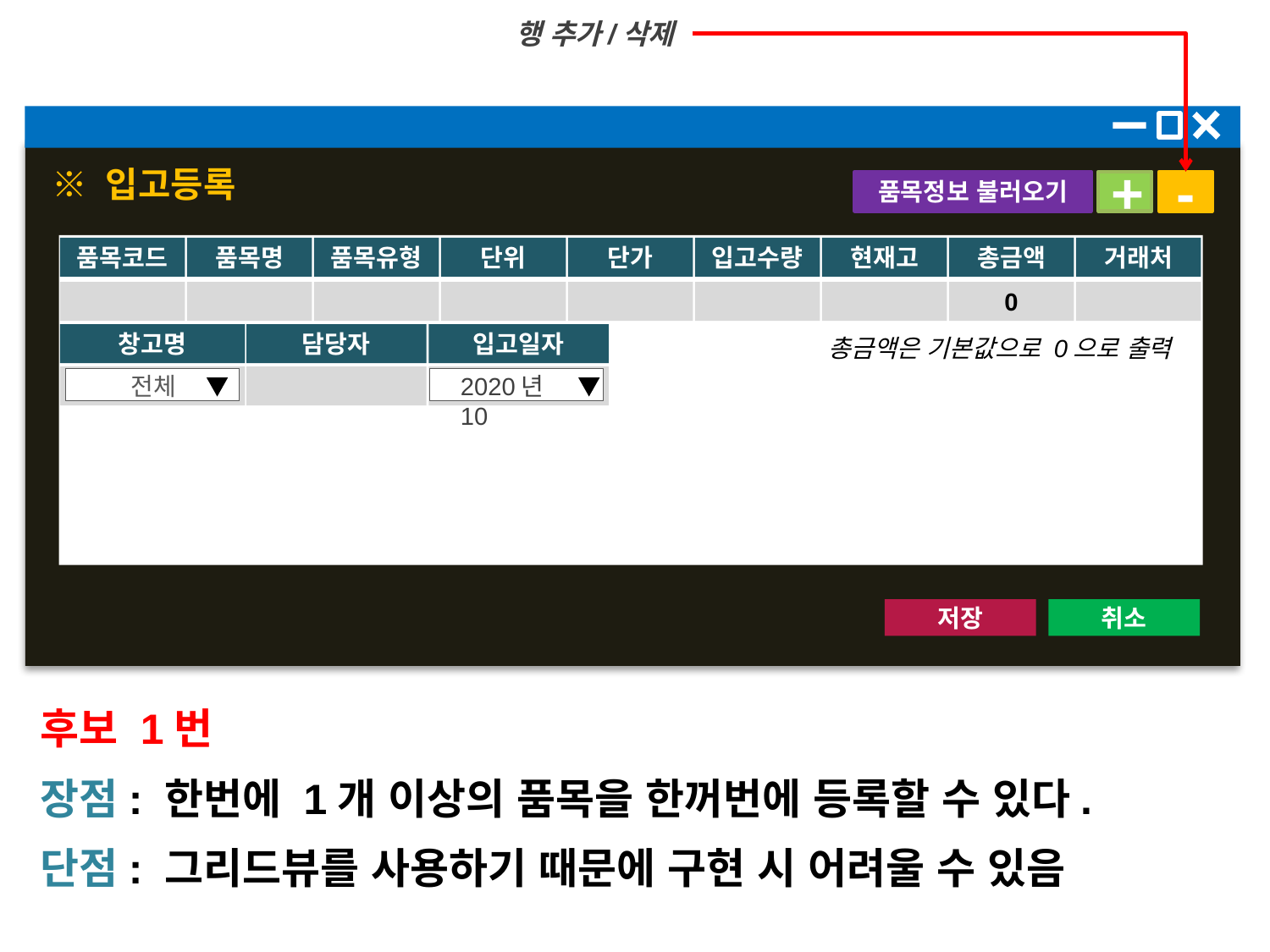

행 추가/삭제

▶ 입고목록

※ 입고등록
품목정보 불러오기
+
-
입고일자
입고번호
품목명
품목유형
수불단위
입고수량
현재고
창고

20.08.14
IN001
쌀가루
원재료
Kg
1000
1000
A동

품목코드
품목명
품목유형
단위
단가
입고수량
현재고
총금액
거래처
20.08.14
IN002
멸치분말
반제품
EA
100
100
A동

0

20.08.14
IN003
포장용기
부재료
EA
1000
1000
B동
창고명
담당자
입고일자
총금액은 기본값으로 0으로 출력
전체
2020년10

▼ 상세정보
검사방법
총금액
품목코드
품목명
품목유형
수불단위
단가
입고수량
서류검사
4,500,000
ITEM02
쌀가루
원재료
Kg
4500
1000
저장
취소
거래처명
창고
입고담당자
입고일자
후보 1번
장점: 한번에 1개 이상의 품목을 한꺼번에 등록할 수 있다.
단점: 그리드뷰를 사용하기 때문에 구현 시 어려울 수 있음